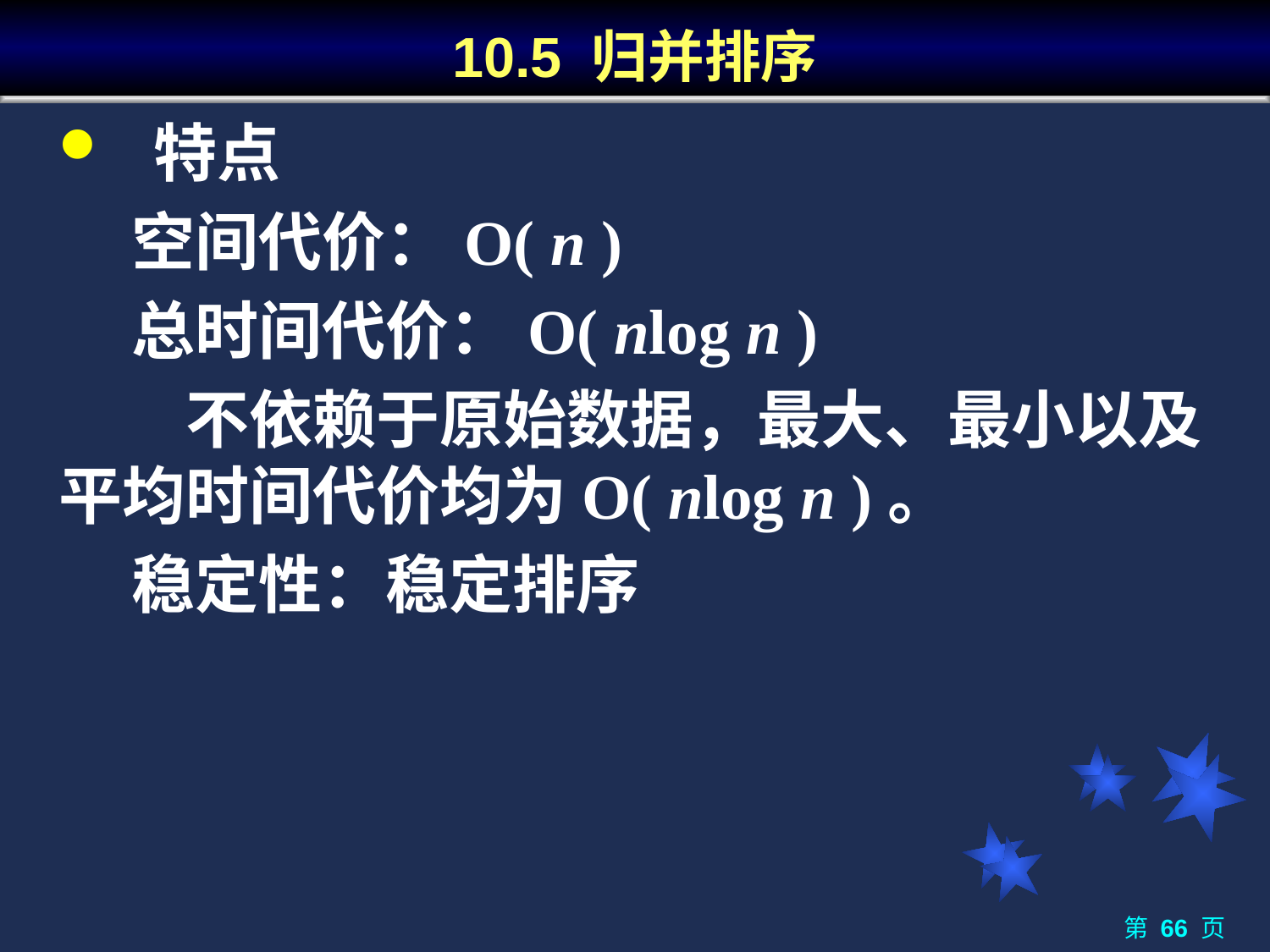

# 10.5 归并排序
  特点
    空间代价：O( n )
    总时间代价：O( nlog n )
    	不依赖于原始数据，最大、最小以及平均时间代价均为O( nlog n )。
    稳定性：稳定排序
第 66 页